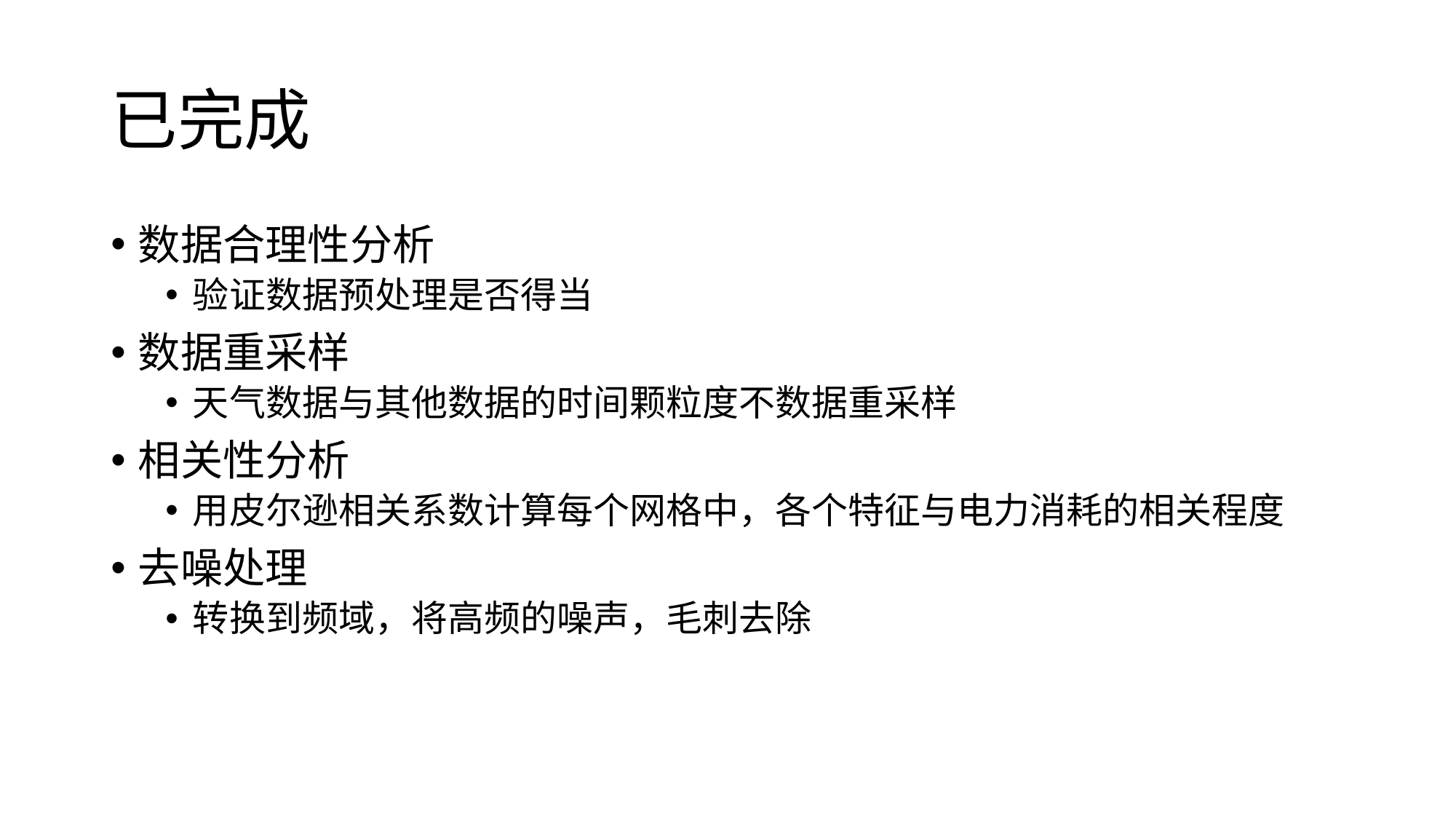

# 已完成
数据合理性分析
验证数据预处理是否得当
数据重采样
天气数据与其他数据的时间颗粒度不数据重采样
相关性分析
用皮尔逊相关系数计算每个网格中，各个特征与电力消耗的相关程度
去噪处理
转换到频域，将高频的噪声，毛刺去除